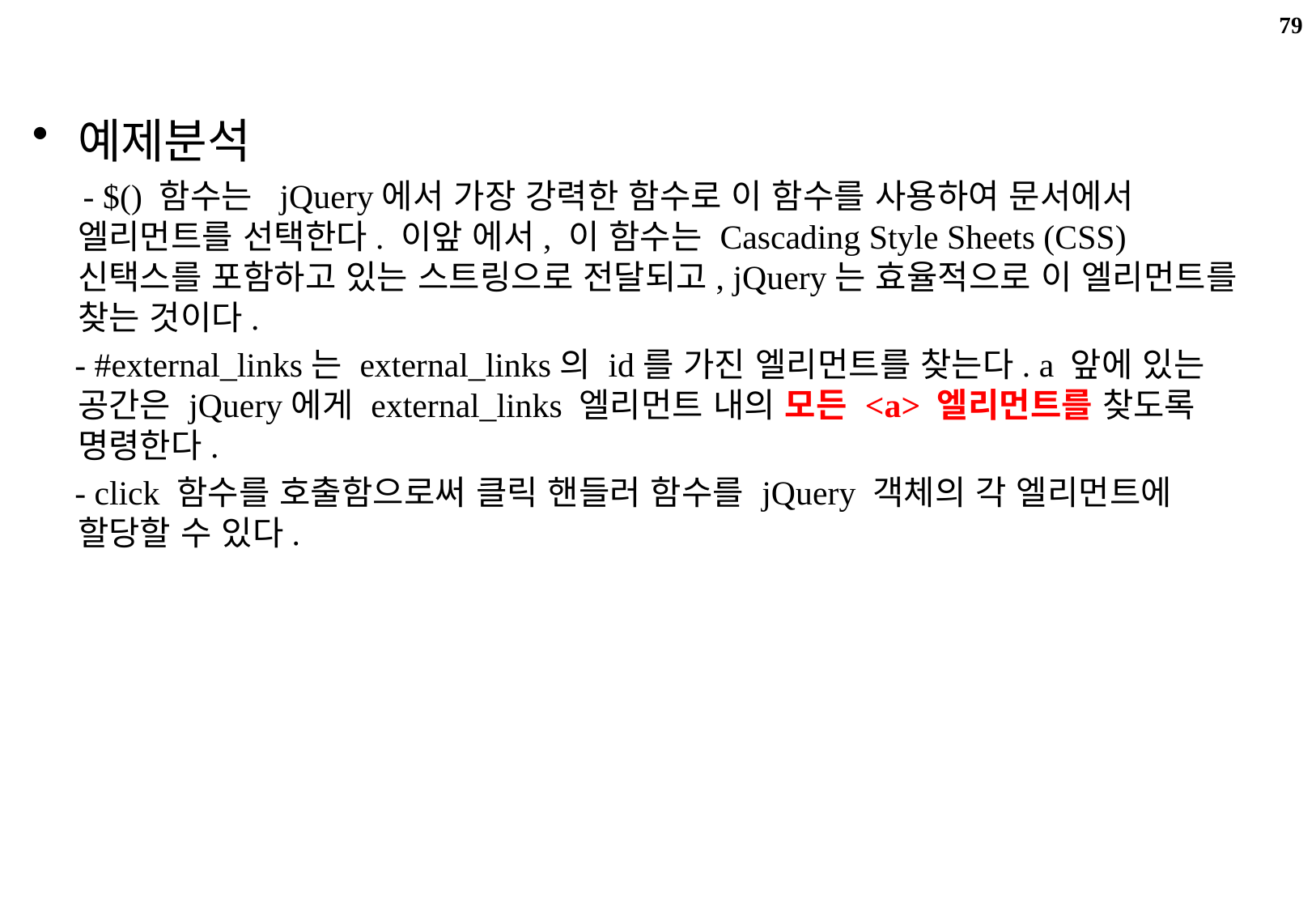

79
JQuery
예제분석
      - $() 함수는  jQuery에서 가장 강력한 함수로 이 함수를 사용하여 문서에서 엘리먼트를 선택한다. 이앞 에서, 이 함수는 Cascading Style Sheets (CSS) 신택스를 포함하고 있는 스트링으로 전달되고, jQuery는 효율적으로 이 엘리먼트를 찾는 것이다.
     - #external_links는 external_links의 id를 가진 엘리먼트를 찾는다. a 앞에 있는 공간은 jQuery에게 external_links 엘리먼트 내의 모든 <a> 엘리먼트를 찾도록 명령한다.
     - click 함수를 호출함으로써 클릭 핸들러 함수를 jQuery 객체의 각 엘리먼트에 할당할 수 있다.